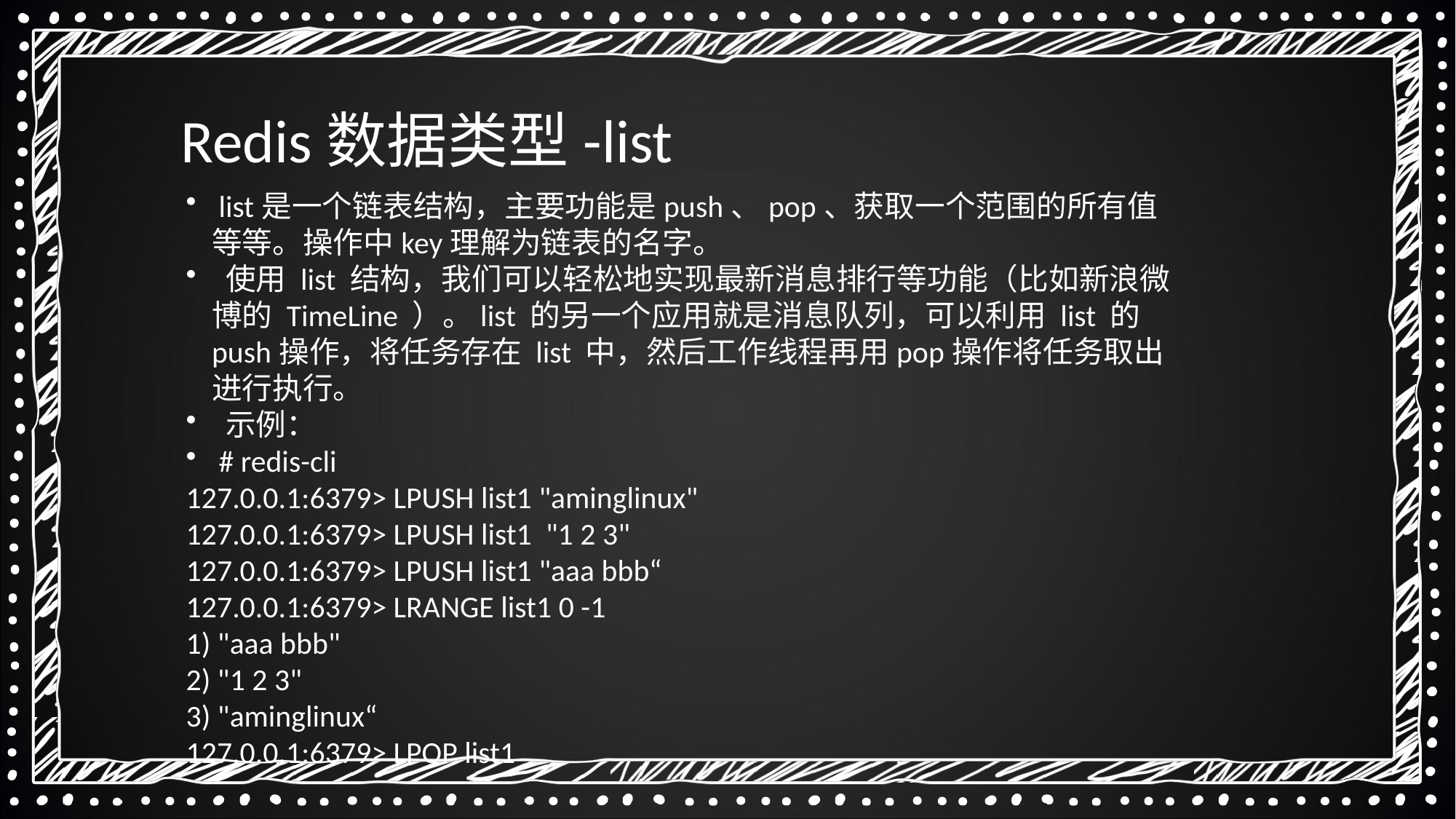

Redis数据类型-list
 list是一个链表结构，主要功能是push、pop、获取一个范围的所有值等等。操作中key理解为链表的名字。
 使用 list 结构，我们可以轻松地实现最新消息排行等功能（比如新浪微博的 TimeLine ）。list 的另一个应用就是消息队列，可以利用 list 的 push操作，将任务存在 list 中，然后工作线程再用pop操作将任务取出进行执行。
 示例：
 # redis-cli
127.0.0.1:6379> LPUSH list1 "aminglinux"
127.0.0.1:6379> LPUSH list1  "1 2 3"
127.0.0.1:6379> LPUSH list1 "aaa bbb“
127.0.0.1:6379> LRANGE list1 0 -1
1) "aaa bbb"
2) "1 2 3"
3) "aminglinux“
127.0.0.1:6379> LPOP list1